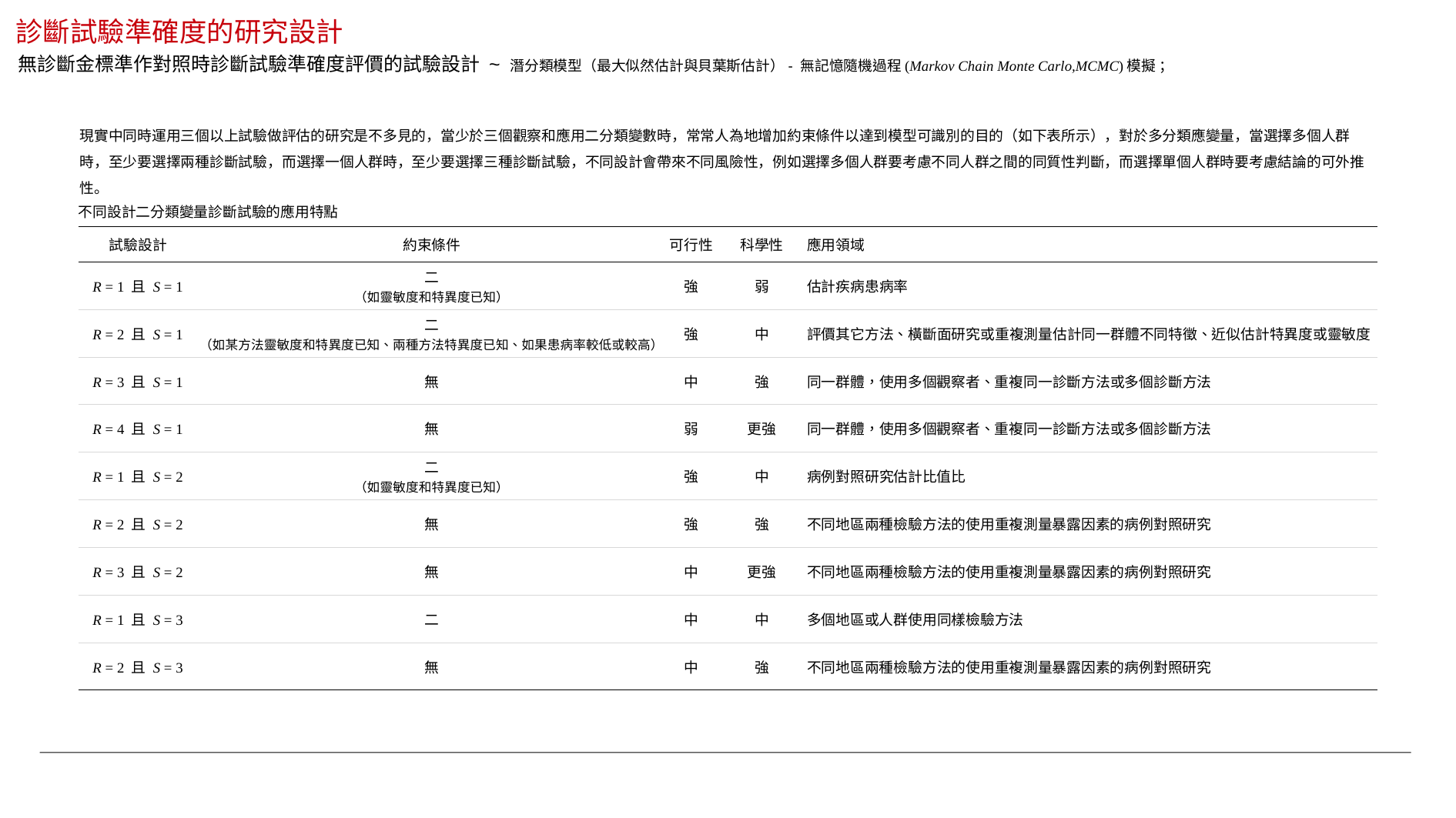

診斷試驗準確度的研究設計
無診斷金標準作對照時診斷試驗準確度評價的試驗設計 ~ 潛分類模型（最大似然估計與貝葉斯估計）- 無記憶隨機過程(Markov Chain Monte Carlo,MCMC)模擬 ；
現實中同時運用三個以上試驗做評估的研究是不多見的，當少於三個觀察和應用二分類變數時，常常人為地增加約束條件以達到模型可識別的目的（如下表所示），對於多分類應變量，當選擇多個人群時，至少要選擇兩種診斷試驗，而選擇一個人群時，至少要選擇三種診斷試驗，不同設計會帶來不同風險性，例如選擇多個人群要考慮不同人群之間的同質性判斷，而選擇單個人群時要考慮結論的可外推性。
| 不同設計二分類變量診斷試驗的應用特點 |  |  |  |  |
| --- | --- | --- | --- | --- |
| 試驗設計 | 約束條件 | 可行性 | 科學性 | 應用領域 |
| R = 1 且 S = 1 | 二 （如靈敏度和特異度已知） | 強 | 弱 | 估計疾病患病率 |
| R = 2 且 S = 1 | 二 （如某方法靈敏度和特異度已知、兩種方法特異度已知、如果患病率較低或較高） | 強 | 中 | 評價其它方法、橫斷面研究或重複測量估計同一群體不同特徵、近似估計特異度或靈敏度 |
| R = 3 且 S = 1 | 無 | 中 | 強 | 同一群體，使用多個觀察者、重複同一診斷方法或多個診斷方法 |
| R = 4 且 S = 1 | 無 | 弱 | 更強 | 同一群體，使用多個觀察者、重複同一診斷方法或多個診斷方法 |
| R = 1 且 S = 2 | 二 （如靈敏度和特異度已知） | 強 | 中 | 病例對照研究估計比值比 |
| R = 2 且 S = 2 | 無 | 強 | 強 | 不同地區兩種檢驗方法的使用重複測量暴露因素的病例對照研究 |
| R = 3 且 S = 2 | 無 | 中 | 更強 | 不同地區兩種檢驗方法的使用重複測量暴露因素的病例對照研究 |
| R = 1 且 S = 3 | 二 | 中 | 中 | 多個地區或人群使用同樣檢驗方法 |
| R = 2 且 S = 3 | 無 | 中 | 強 | 不同地區兩種檢驗方法的使用重複測量暴露因素的病例對照研究 |